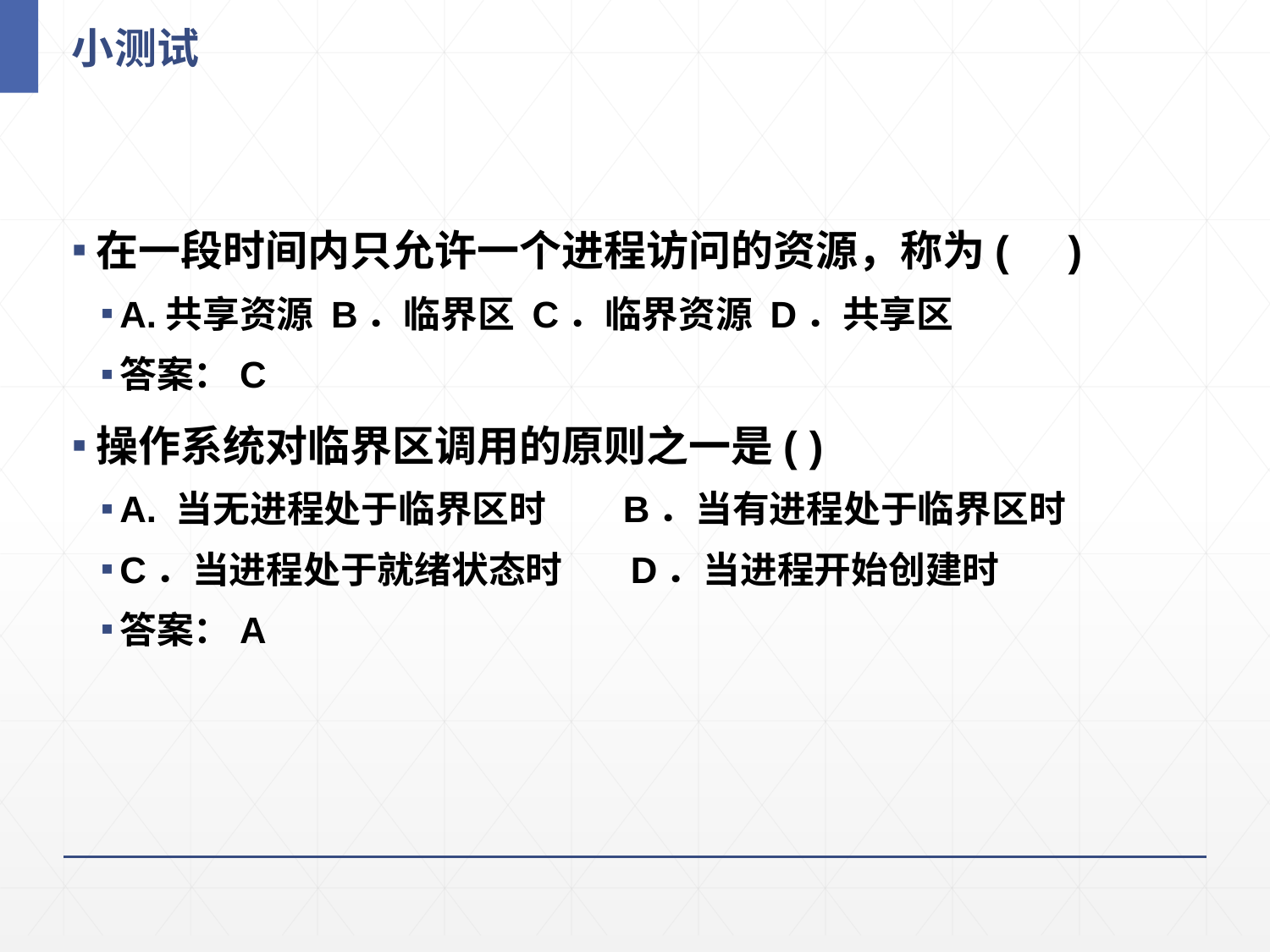

# 小测试
在一段时间内只允许一个进程访问的资源，称为(     )
A.共享资源 B．临界区 C．临界资源 D．共享区
答案：C
操作系统对临界区调用的原则之一是( )
A. 当无进程处于临界区时        B．当有进程处于临界区时
C．当进程处于就绪状态时       D．当进程开始创建时
答案：A